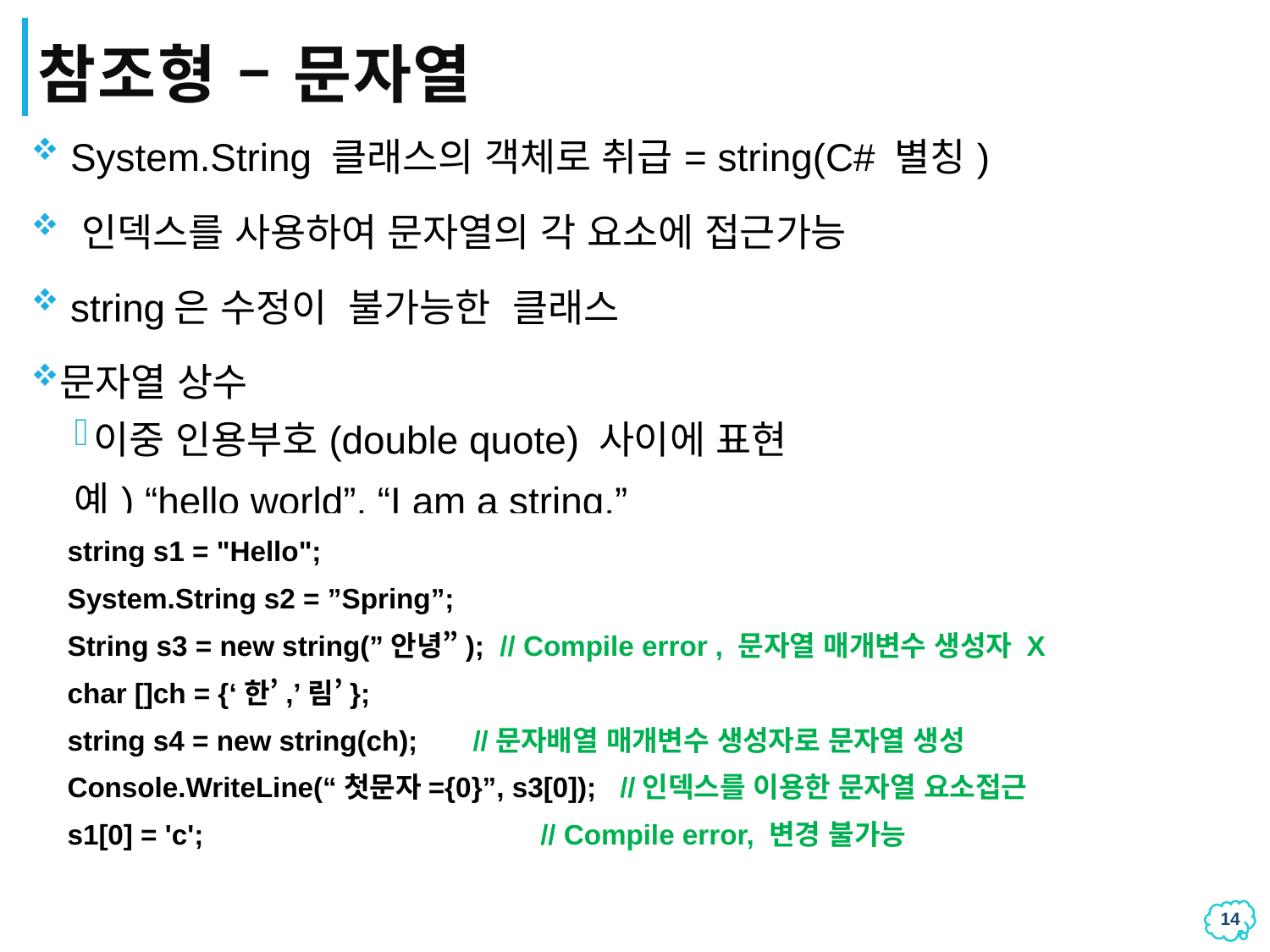

# 참조형 – 문자열
 System.String 클래스의 객체로 취급= string(C# 별칭)
 인덱스를 사용하여 문자열의 각 요소에 접근가능
 string은 수정이  불가능한  클래스
문자열 상수
이중 인용부호(double quote) 사이에 표현
예) “hello world”, “I am a string.”

string s1 = "Hello";
System.String s2 = ”Spring”;
String s3 = new string(”안녕”);  // Compile error , 문자열 매개변수 생성자 X
char []ch = {‘한’,’림’};
string s4 = new string(ch);       //문자배열 매개변수 생성자로 문자열 생성
Console.WriteLine(“첫문자={0}”, s3[0]);   //인덱스를 이용한 문자열 요소접근
s1[0] = 'c';                                           // Compile error, 변경 불가능
14